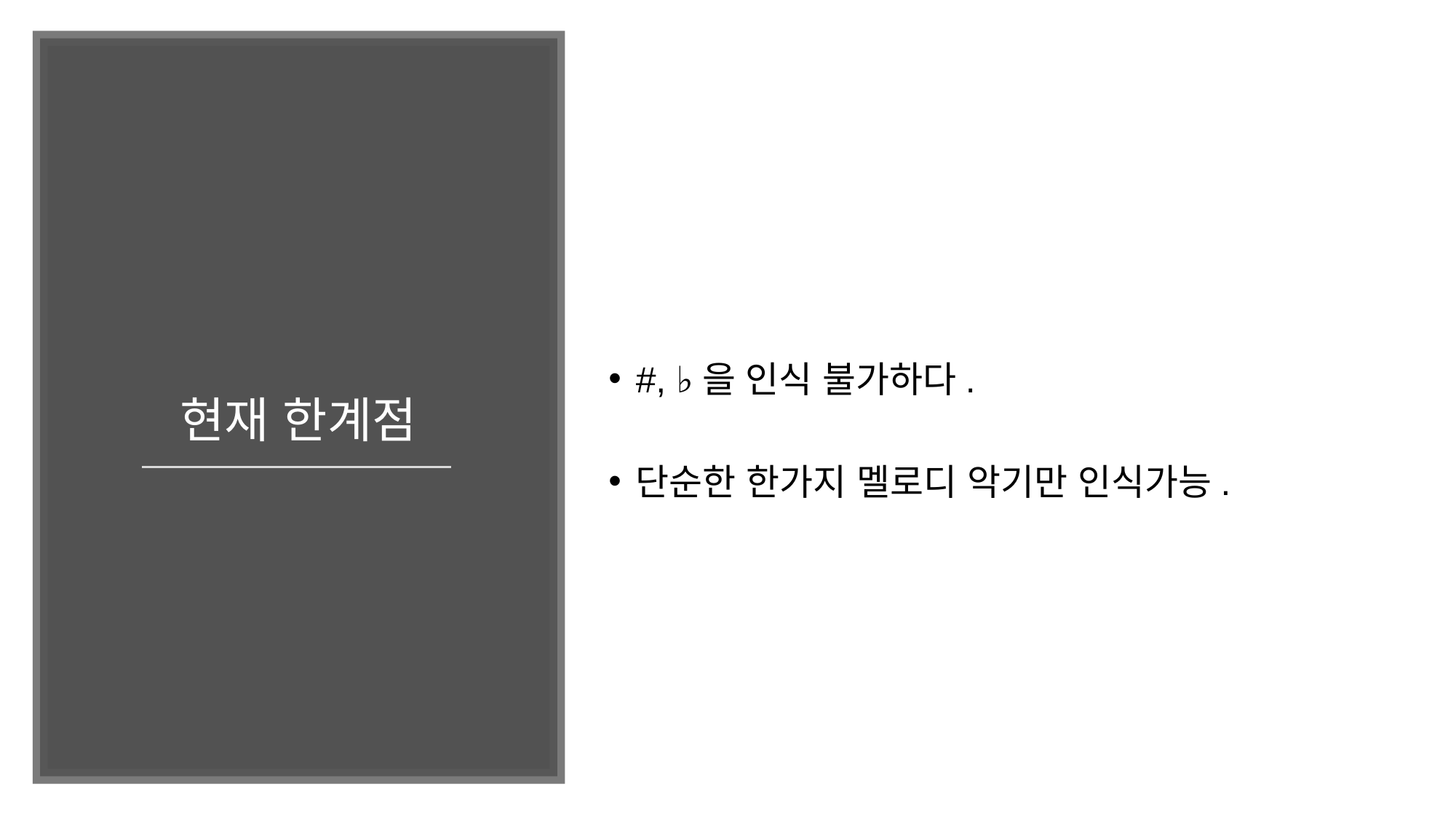

# 현재 한계점
#, ♭을 인식 불가하다.
단순한 한가지 멜로디 악기만 인식가능.